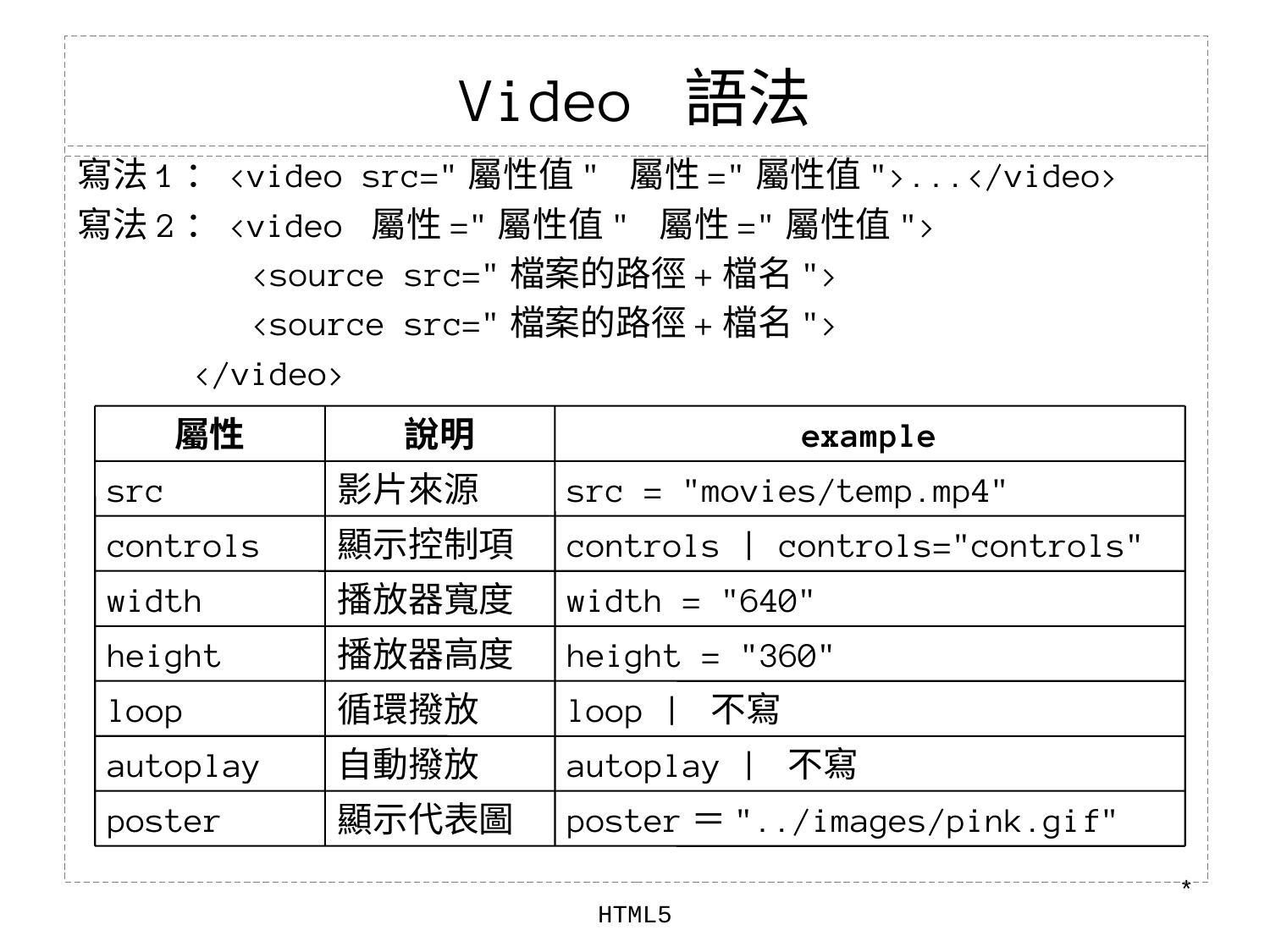

# Video 語法
寫法1：<video src="屬性值" 屬性="屬性值">...</video>
寫法2：<video 屬性="屬性值" 屬性="屬性值">
         <source src="檔案的路徑+檔名">
         <source src="檔案的路徑+檔名">
      </video>

屬性

說明

example

src

影片來源
src = "movies/temp.mp4"
controls

顯示控制項
controls | controls="controls"
width

播放器寬度
width = "640"
height

播放器高度
height = "360"
loop

循環撥放
loop | 不寫
autoplay

自動撥放
autoplay | 不寫
poster

顯示代表圖
poster＝"../images/pink.gif"

*
HTML5